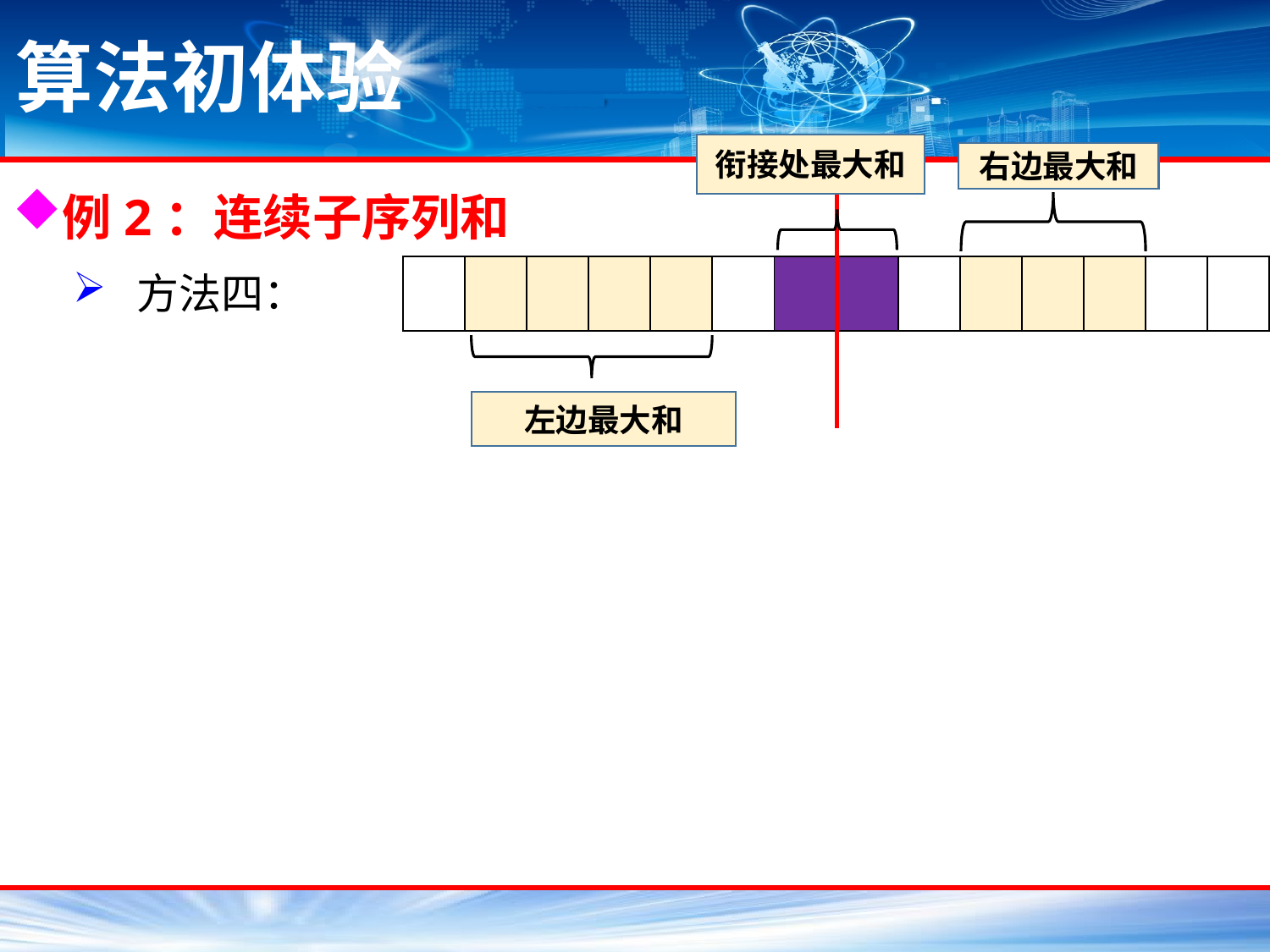

# 算法初体验

衔接处最大和
右边最大和

例2：连续子序列和
方法四：

|  |  |  |  |  |  |  |  |  |  |  |  |  |  |
| --- | --- | --- | --- | --- | --- | --- | --- | --- | --- | --- | --- | --- | --- |
左边最大和